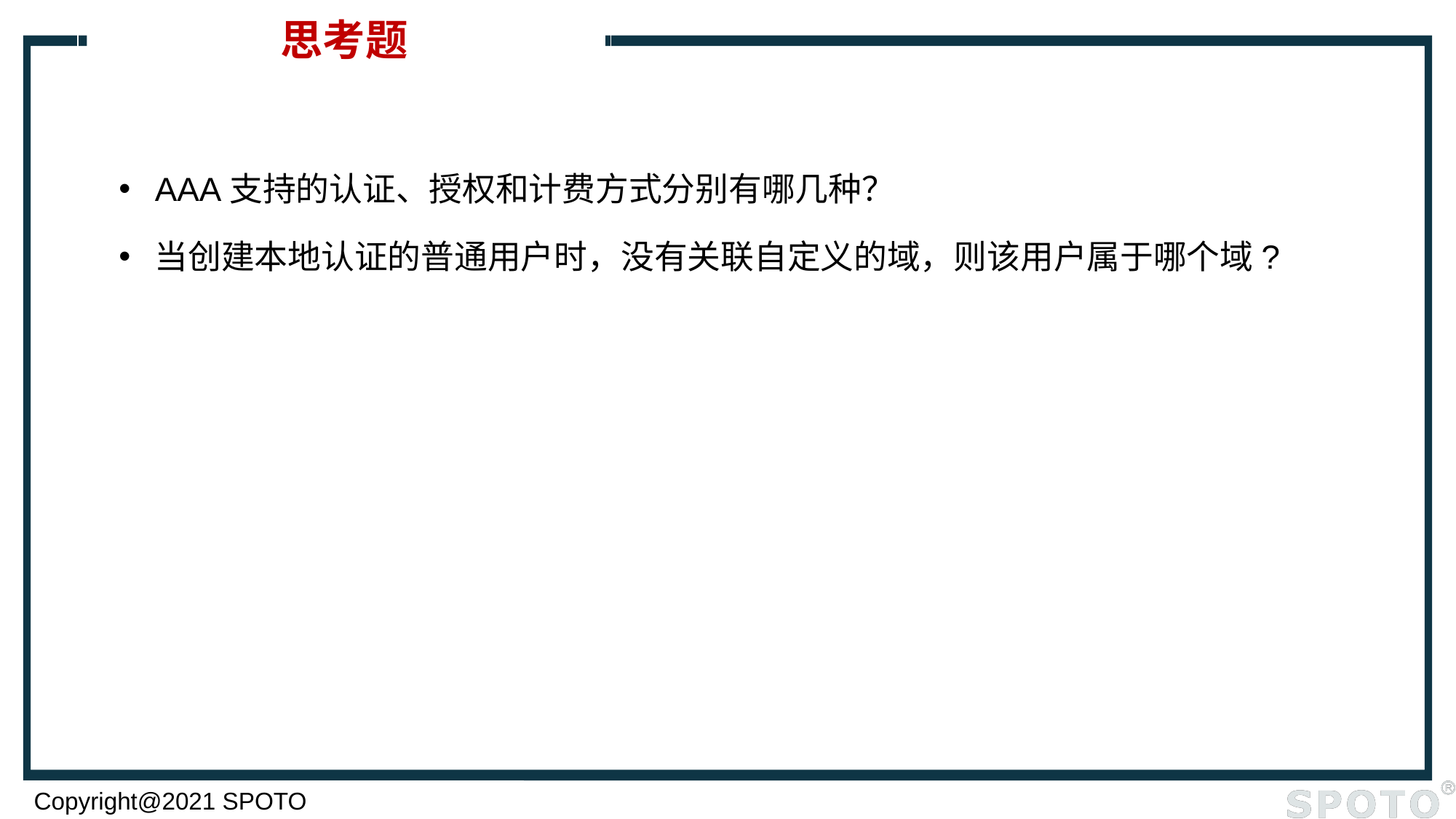

# 思考题
AAA支持的认证、授权和计费方式分别有哪几种？
当创建本地认证的普通用户时，没有关联自定义的域，则该用户属于哪个域?